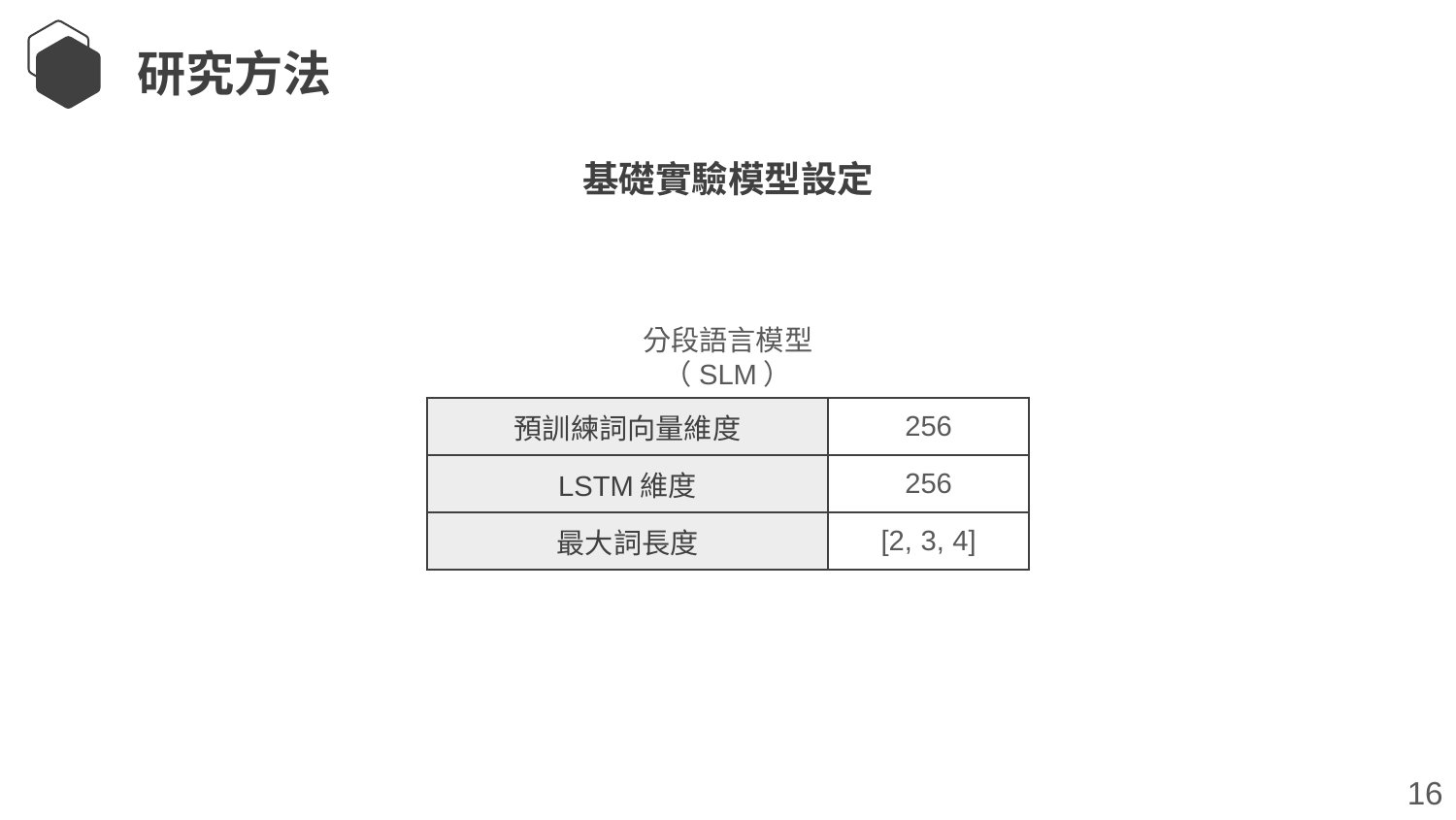

研究方法
基礎實驗模型設定
分段語言模型（SLM）
| 預訓練詞向量維度 | 256 |
| --- | --- |
| LSTM維度 | 256 |
| 最大詞長度 | [2, 3, 4] |
16